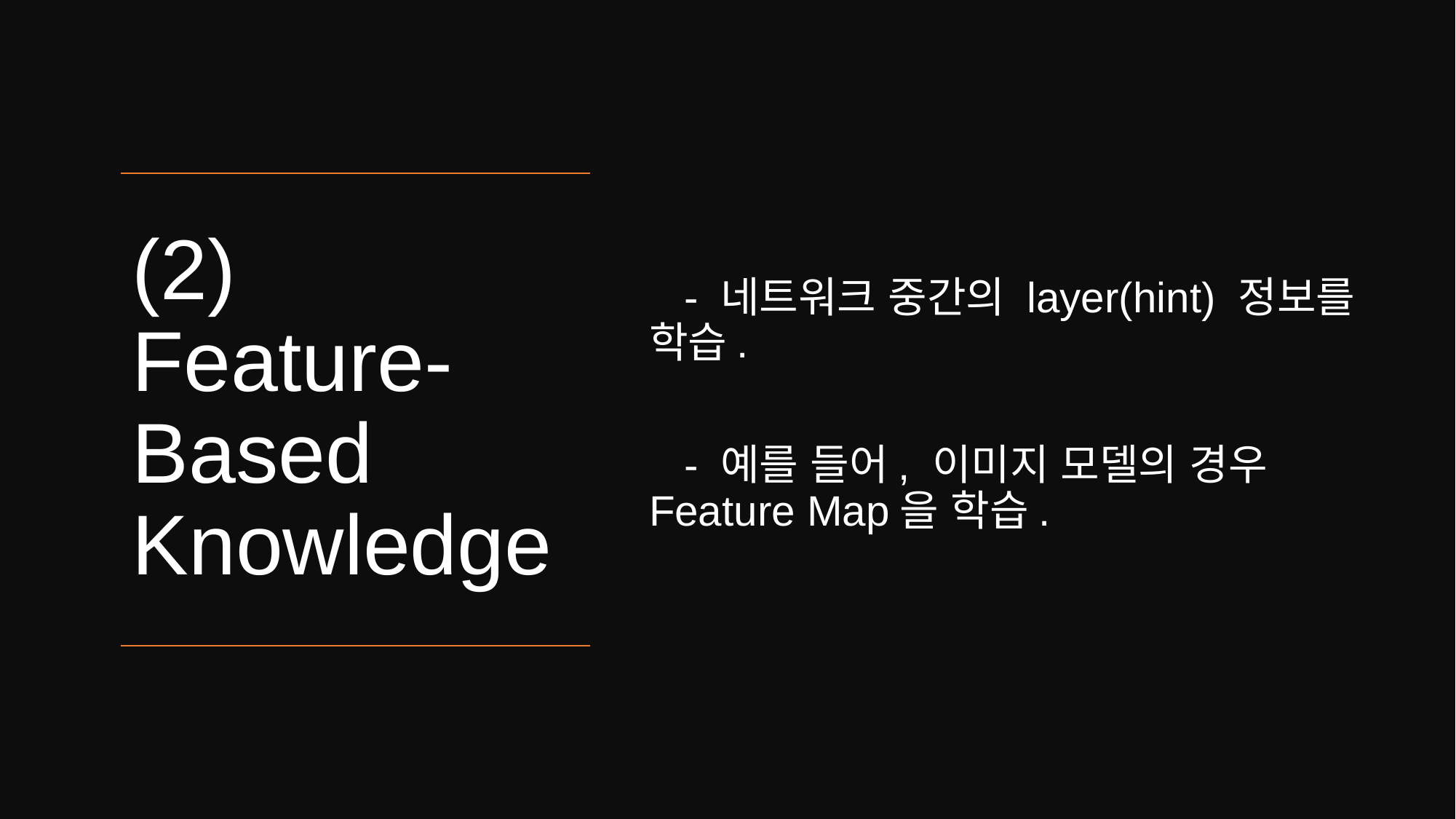

- 네트워크 중간의 layer(hint) 정보를 학습.

   - 예를 들어, 이미지 모델의 경우 Feature Map을 학습.
# (2) Feature-Based Knowledge